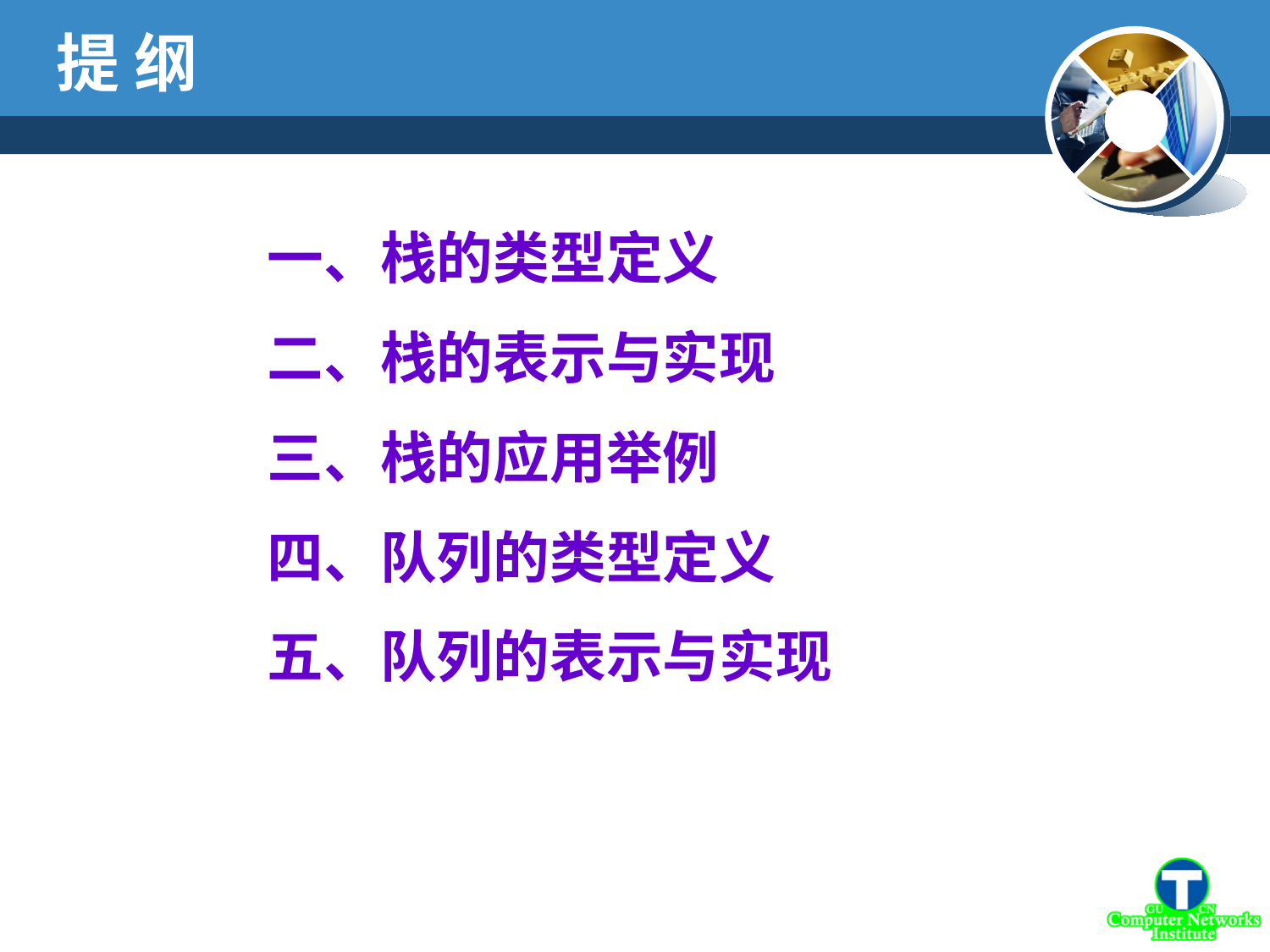

提 纲
一、栈的类型定义
二、栈的表示与实现
三、栈的应用举例
四、队列的类型定义
五、队列的表示与实现